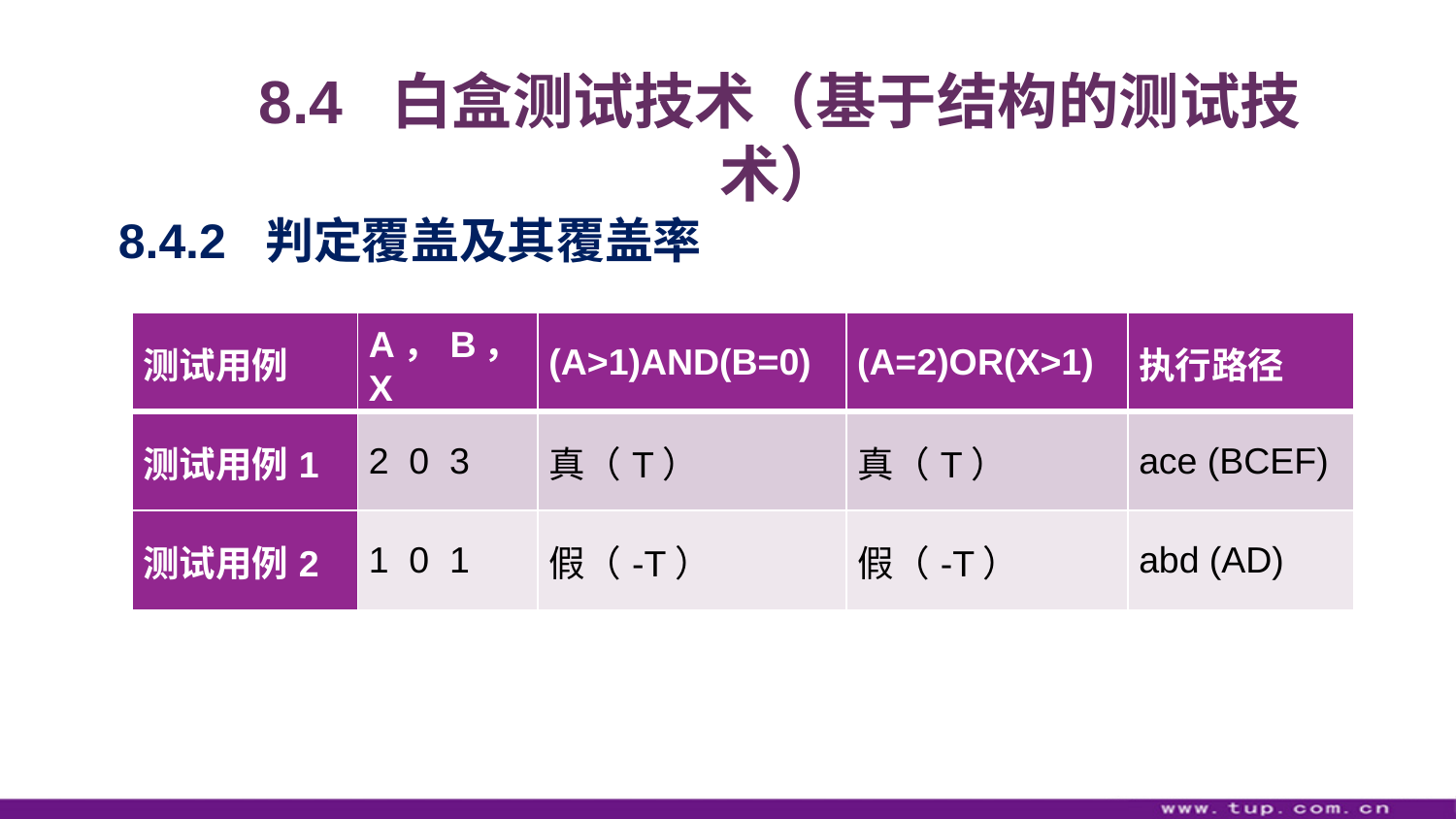

8.4  白盒测试技术（基于结构的测试技术）

8.4.2  判定覆盖及其覆盖率
| 测试用例 | A，B，X | (A>1)AND(B=0) | (A=2)OR(X>1) | 执行路径 |
| --- | --- | --- | --- | --- |
| 测试用例1 | 2 0 3 | 真（T） | 真（T） | ace (BCEF) |
| 测试用例2 | 1 0 1 | 假（-T） | 假（-T） | abd (AD) |